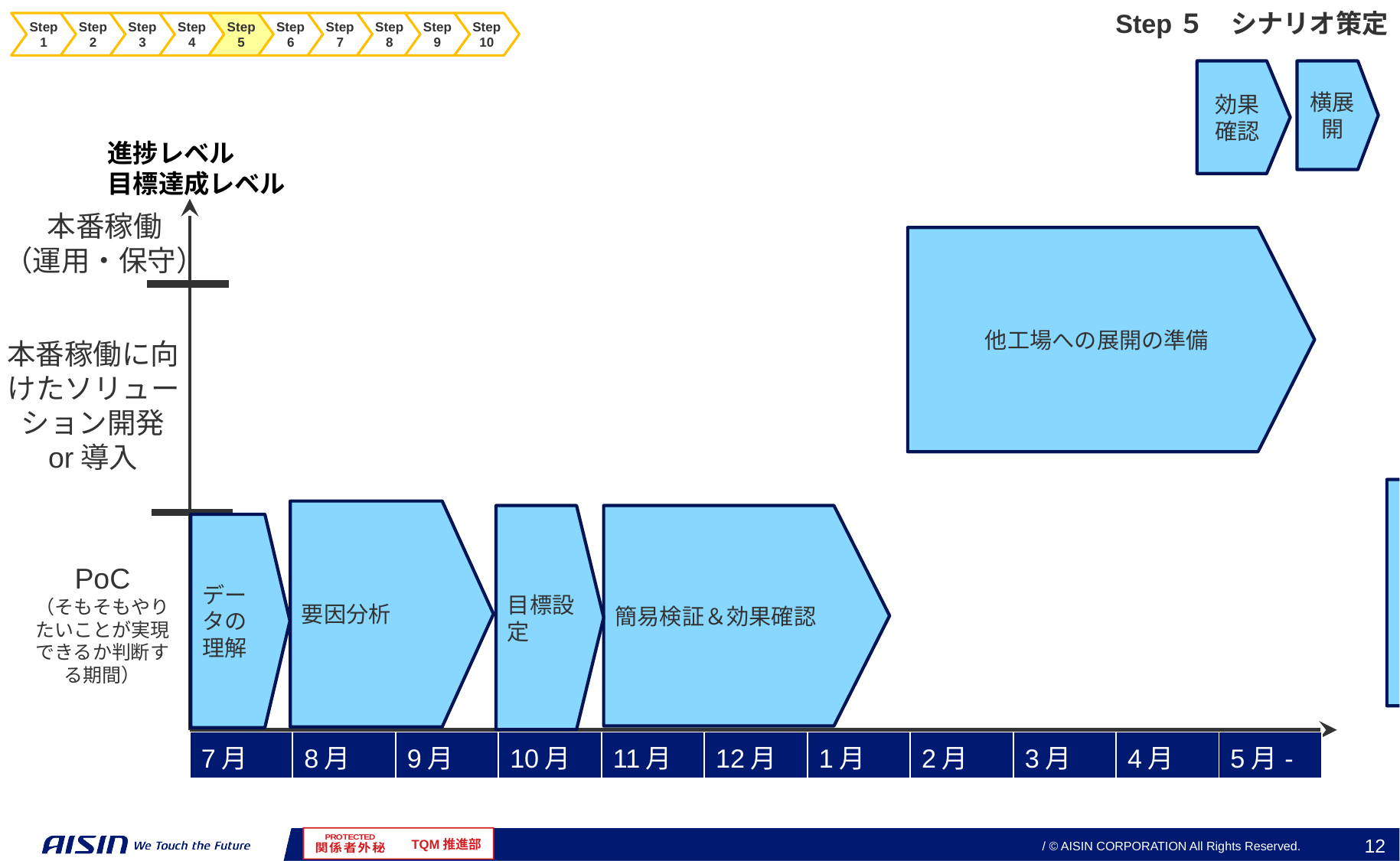

Step５　シナリオ策定
Step1
Step2
Step3
Step4
Step5
Step6
Step7
Step8
Step9
Step10
効果確認
横展開
進捗レベル
目標達成レベル
本番稼働
（運用・保守）
他工場への展開の準備
本番稼働に向けたソリューション開発
or導入
シス
テム
開発
or
導入
要因分析
簡易検証＆効果確認
目標設定
データの理解
PoC
（そもそもやりたいことが実現できるか判断する期間）
シス
テム
テスト
・
UAT
| 7月 | 8月 | 9月 | 10月 | 11月 | 12月 | 1月 | 2月 | 3月 | 4月 | 5月- |
| --- | --- | --- | --- | --- | --- | --- | --- | --- | --- | --- |